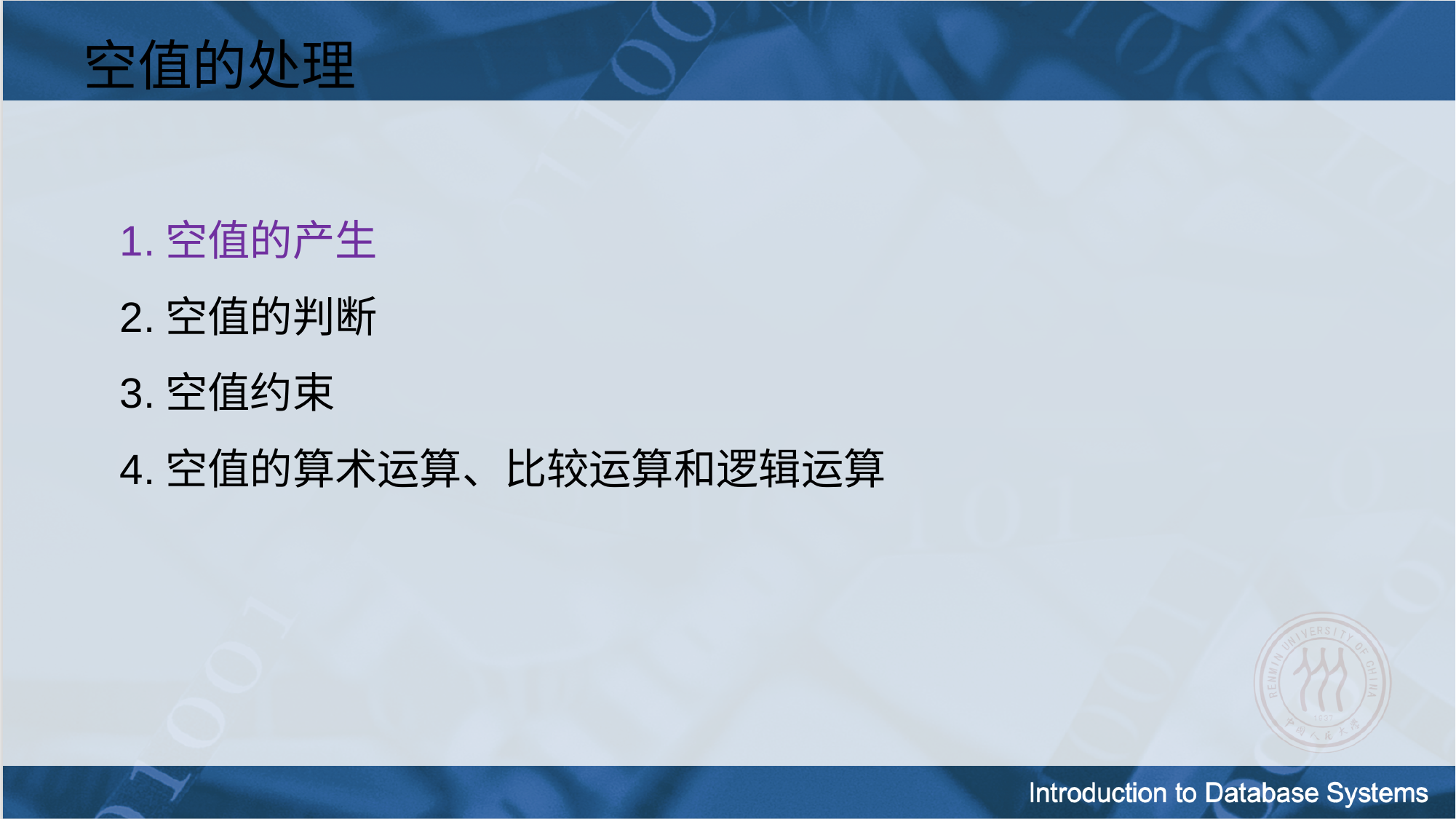

空值的处理

1.空值的产生
2.空值的判断
3.空值约束
4.空值的算术运算、比较运算和逻辑运算